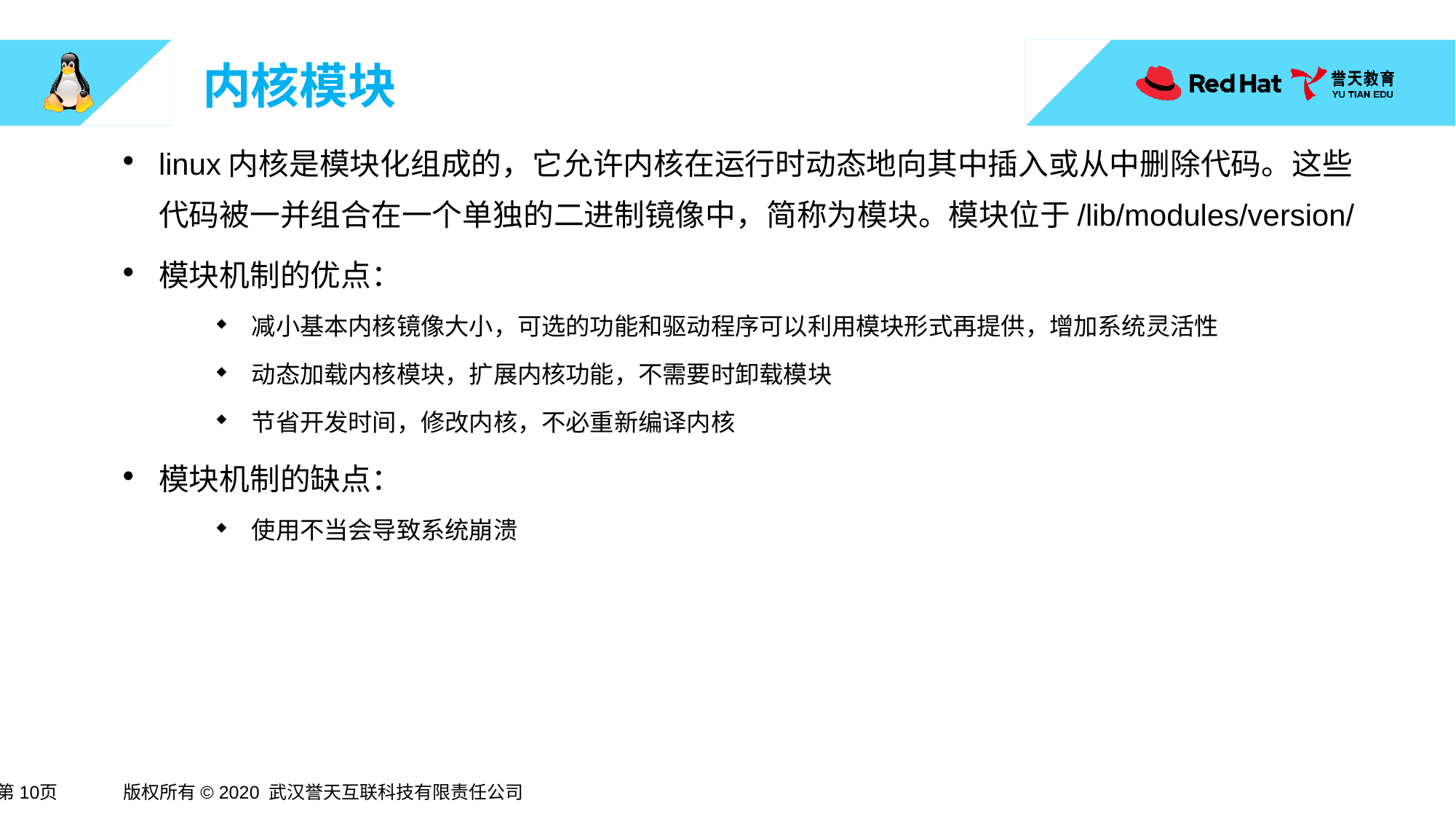

# 内核模块
linux内核是模块化组成的，它允许内核在运行时动态地向其中插入或从中删除代码。这些代码被一并组合在一个单独的二进制镜像中，简称为模块。模块位于/lib/modules/version/
模块机制的优点：
减小基本内核镜像大小，可选的功能和驱动程序可以利用模块形式再提供，增加系统灵活性
动态加载内核模块，扩展内核功能，不需要时卸载模块
节省开发时间，修改内核，不必重新编译内核
模块机制的缺点：
使用不当会导致系统崩溃